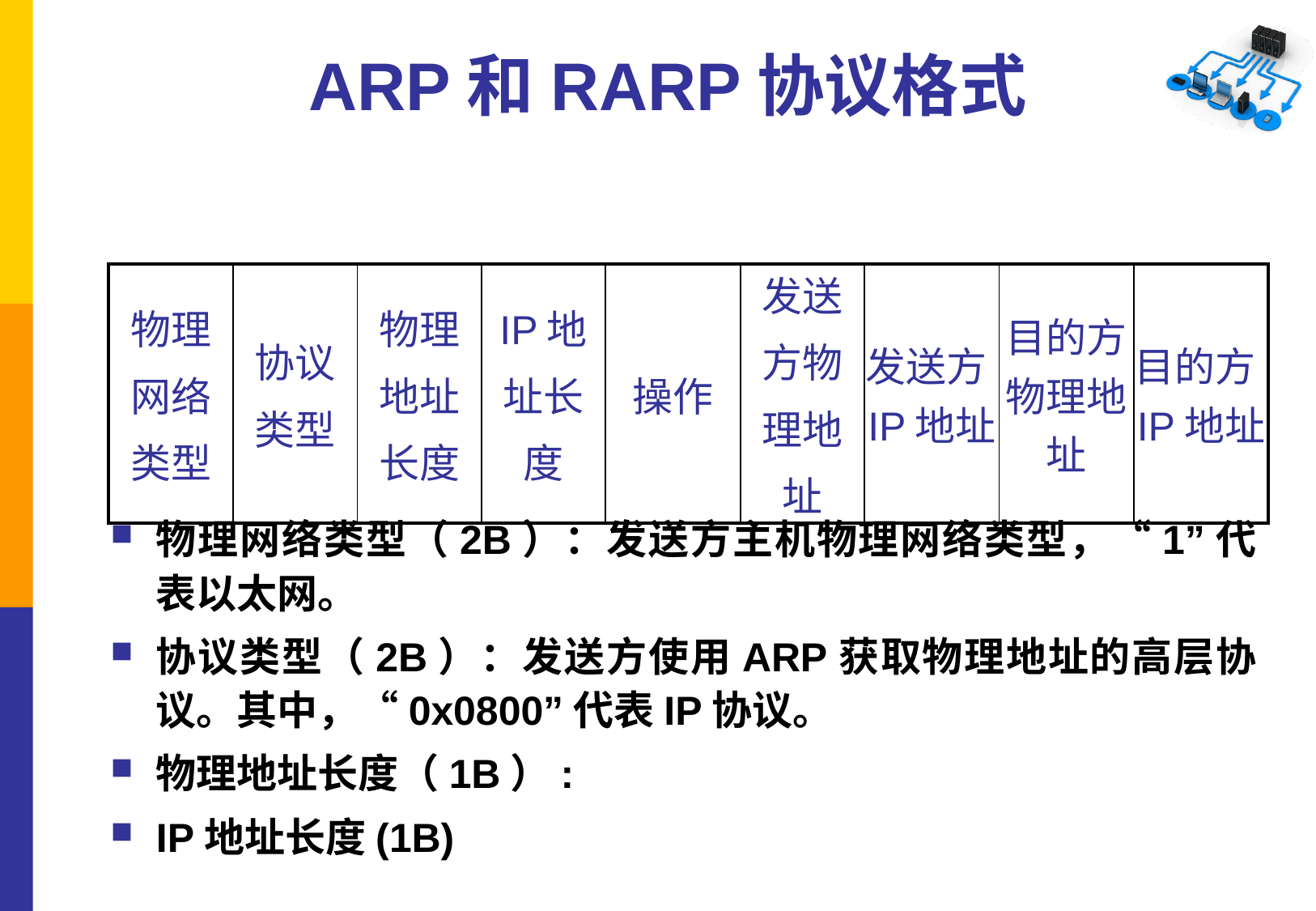

ARP和RARP协议格式
| 物理 网络 类型 | 协议 类型 | 物理 地址 长度 | IP地 址长 度 | 操作 | 发送 方物 理地 址 | 发送方IP地址 | 目的方物理地址 | 目的方IP地址 |
| --- | --- | --- | --- | --- | --- | --- | --- | --- |
物理网络类型（2B）：发送方主机物理网络类型，“1”代表以太网。
协议类型（2B）：发送方使用ARP获取物理地址的高层协议。其中，“0x0800”代表IP协议。
物理地址长度（1B）:
IP地址长度(1B)